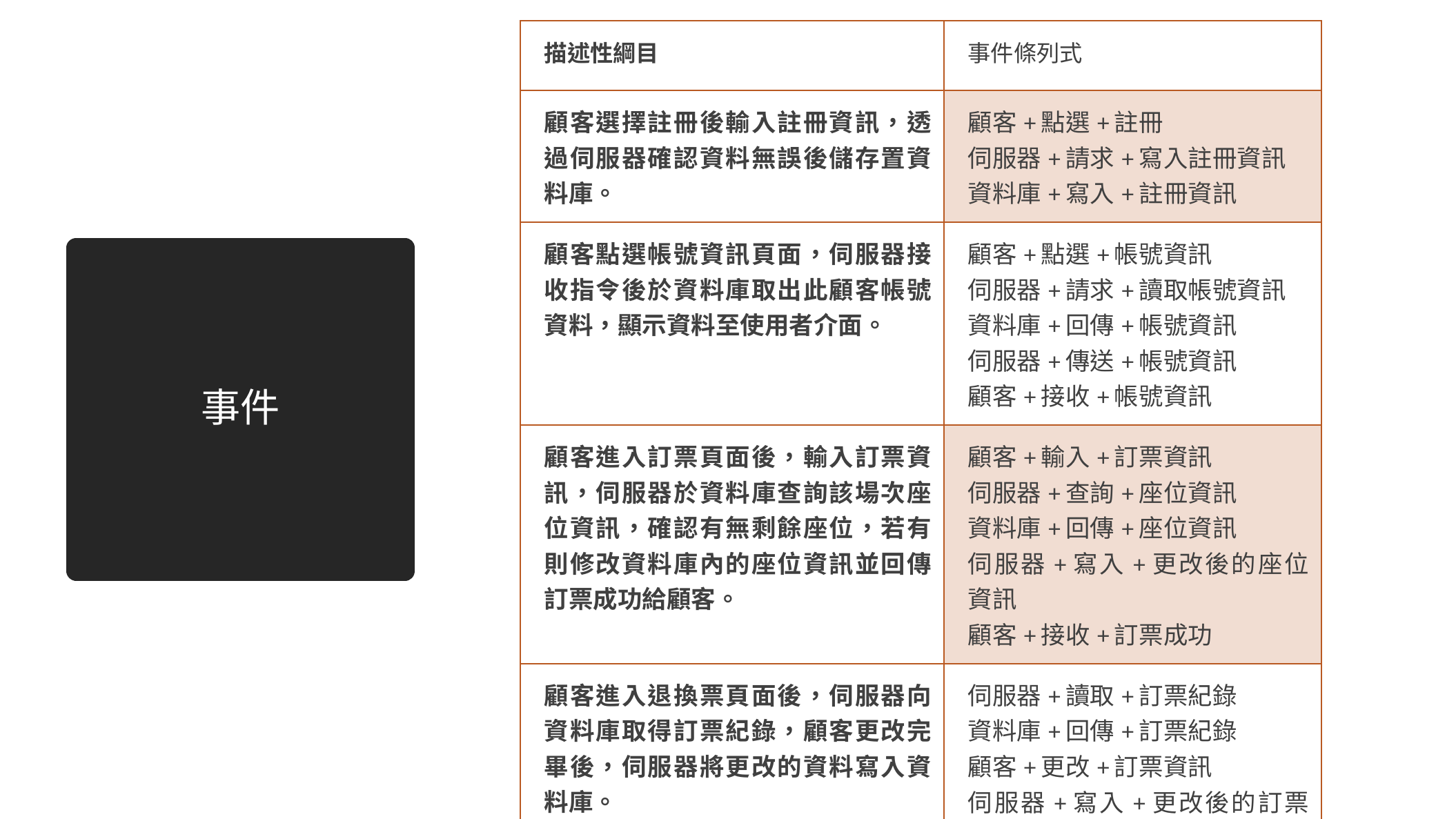

| 描述性綱目 | 事件條列式 |
| --- | --- |
| 顧客選擇註冊後輸入註冊資訊，透過伺服器確認資料無誤後儲存置資料庫。 | 顧客+點選+註冊 伺服器+請求+寫入註冊資訊 資料庫+寫入+註冊資訊 |
| 顧客點選帳號資訊頁面，伺服器接收指令後於資料庫取出此顧客帳號資料，顯示資料至使用者介面。 | 顧客+點選+帳號資訊 伺服器+請求+讀取帳號資訊 資料庫+回傳+帳號資訊 伺服器+傳送+帳號資訊 顧客+接收+帳號資訊 |
| 顧客進入訂票頁面後，輸入訂票資訊，伺服器於資料庫查詢該場次座位資訊，確認有無剩餘座位，若有則修改資料庫內的座位資訊並回傳訂票成功給顧客。 | 顧客+輸入+訂票資訊 伺服器+查詢+座位資訊 資料庫+回傳+座位資訊 伺服器+寫入+更改後的座位資訊 顧客+接收+訂票成功 |
| 顧客進入退換票頁面後，伺服器向資料庫取得訂票紀錄，顧客更改完畢後，伺服器將更改的資料寫入資料庫。 | 伺服器+讀取+訂票紀錄 資料庫+回傳+訂票紀錄 顧客+更改+訂票資訊 伺服器+寫入+更改後的訂票資訊 |
| 電影公司進入編輯電影場次頁面，編輯完成後，伺服器將資料傳至資料庫。 | 電影公司+編輯+電影場次 伺服器+寫入+更改後的電影場次 |
# 事件